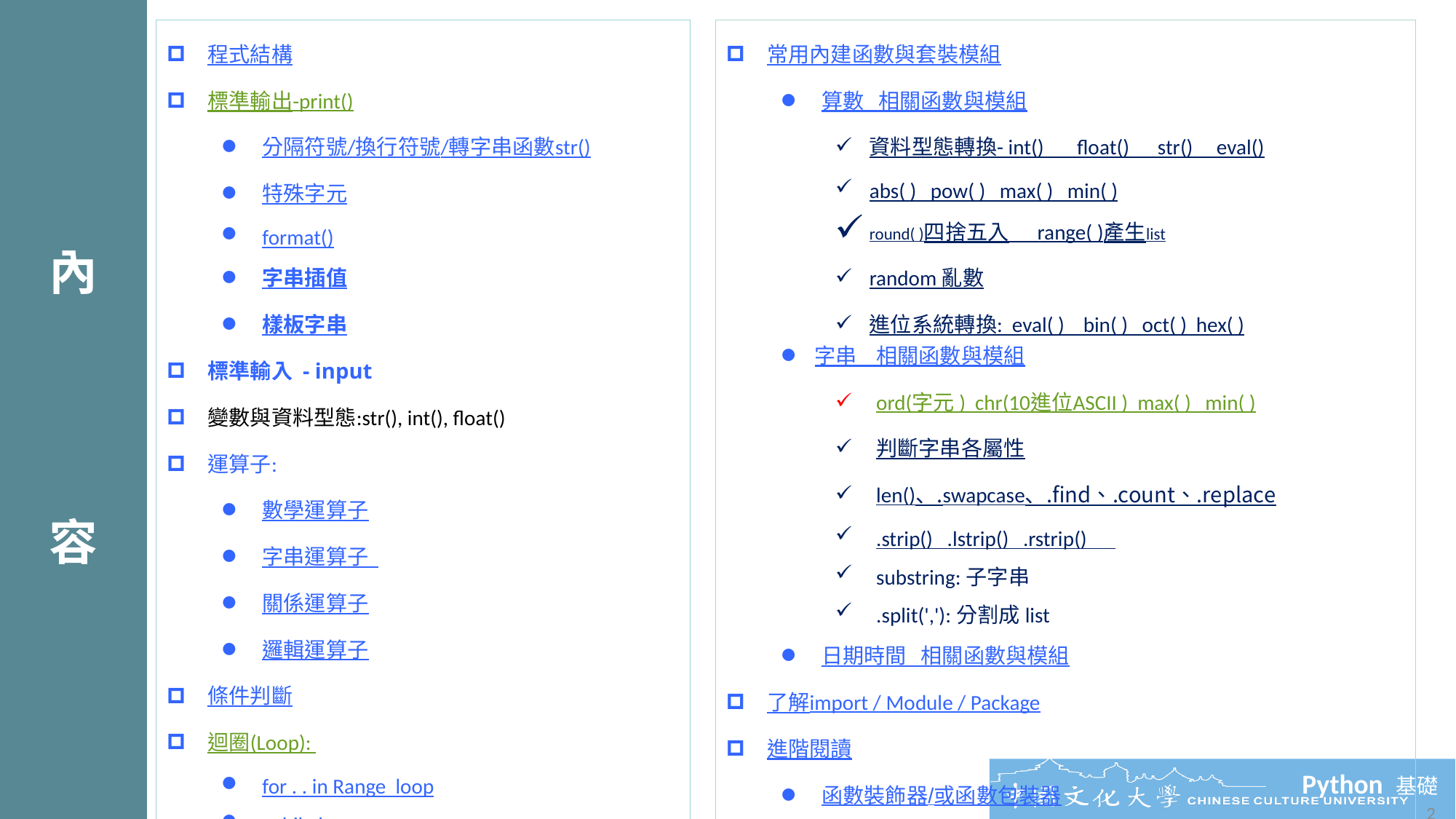

內

容
程式結構
標準輸出-print()
分隔符號/換行符號/轉字串函數str()
特殊字元
format()
字串插值
樣板字串
標準輸入 - input
變數與資料型態:str(), int(), float()
運算子:
數學運算子
字串運算子
關係運算子
邏輯運算子
條件判斷
迴圈(Loop):
for . . in Range  loop
 while loop
拜訪容器所以元素
自訂函數
常用內建函數與套裝模組
算數   相關函數與模組
資料型態轉換- int()       float()      str()     eval()
abs( )   pow( )   max( )   min( )
round( )四捨五入      range( )產生list
random 亂數
進位系統轉換:  eval( )    bin( )   oct( )  hex( )
字串    相關函數與模組
ord(字元 )  chr(10進位ASCII )  max( )   min( )
判斷字串各屬性
len()、.swapcase、.find、.count、.replace
.strip()   .lstrip()   .rstrip()
substring:子字串
.split(','):分割成list
日期時間   相關函數與模組
了解import / Module / Package
進階閱讀
函數裝飾器/或函數包裝器
一般函式的特殊用法
lambda
函式當參數